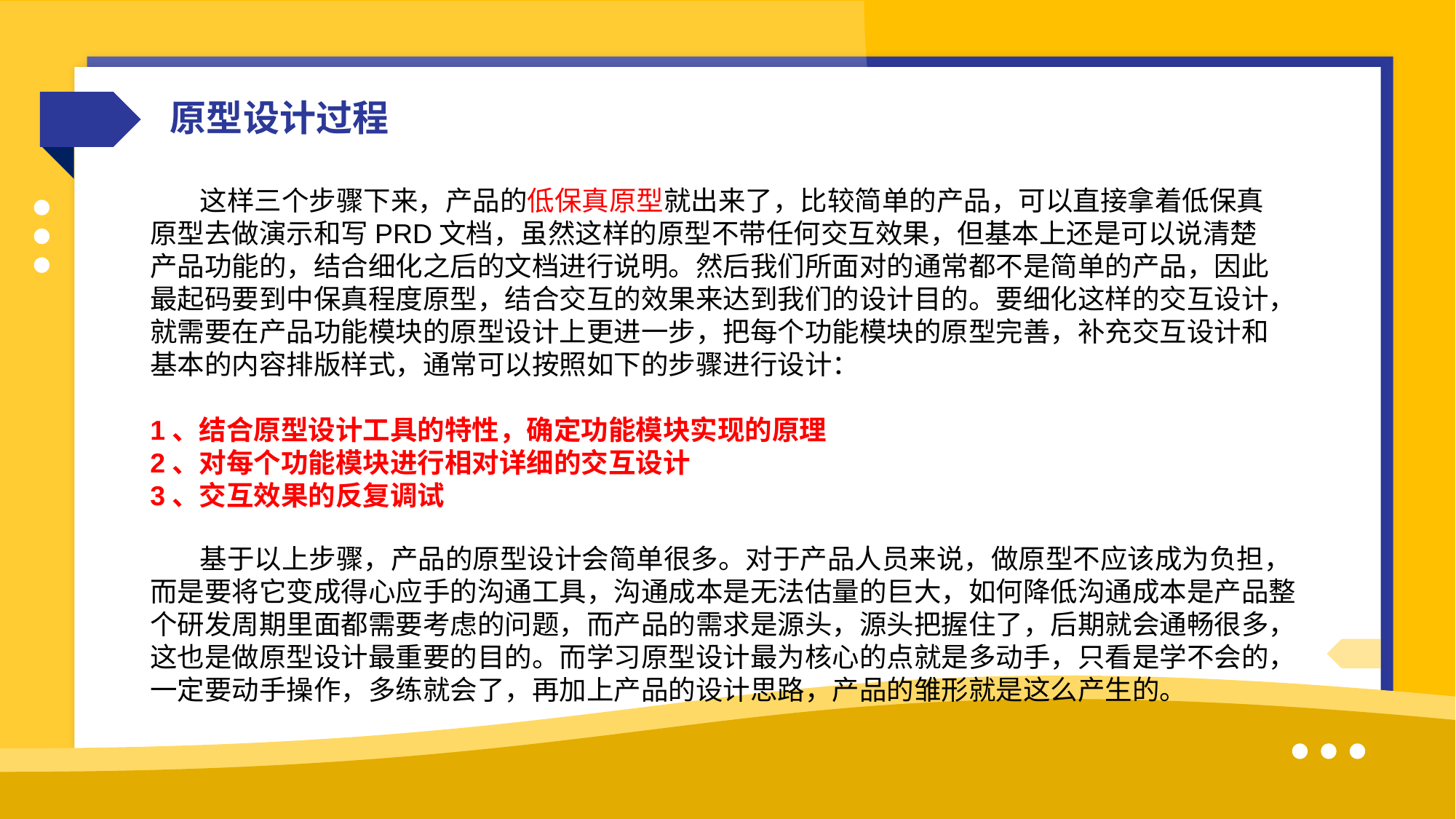

原型设计过程

       这样三个步骤下来，产品的低保真原型就出来了，比较简单的产品，可以直接拿着低保真原型去做演示和写PRD文档，虽然这样的原型不带任何交互效果，但基本上还是可以说清楚产品功能的，结合细化之后的文档进行说明。然后我们所面对的通常都不是简单的产品，因此最起码要到中保真程度原型，结合交互的效果来达到我们的设计目的。要细化这样的交互设计，就需要在产品功能模块的原型设计上更进一步，把每个功能模块的原型完善，补充交互设计和基本的内容排版样式，通常可以按照如下的步骤进行设计：

1、结合原型设计工具的特性，确定功能模块实现的原理
2、对每个功能模块进行相对详细的交互设计
3、交互效果的反复调试

       基于以上步骤，产品的原型设计会简单很多。对于产品人员来说，做原型不应该成为负担，而是要将它变成得心应手的沟通工具，沟通成本是无法估量的巨大，如何降低沟通成本是产品整个研发周期里面都需要考虑的问题，而产品的需求是源头，源头把握住了，后期就会通畅很多，这也是做原型设计最重要的目的。而学习原型设计最为核心的点就是多动手，只看是学不会的，一定要动手操作，多练就会了，再加上产品的设计思路，产品的雏形就是这么产生的。